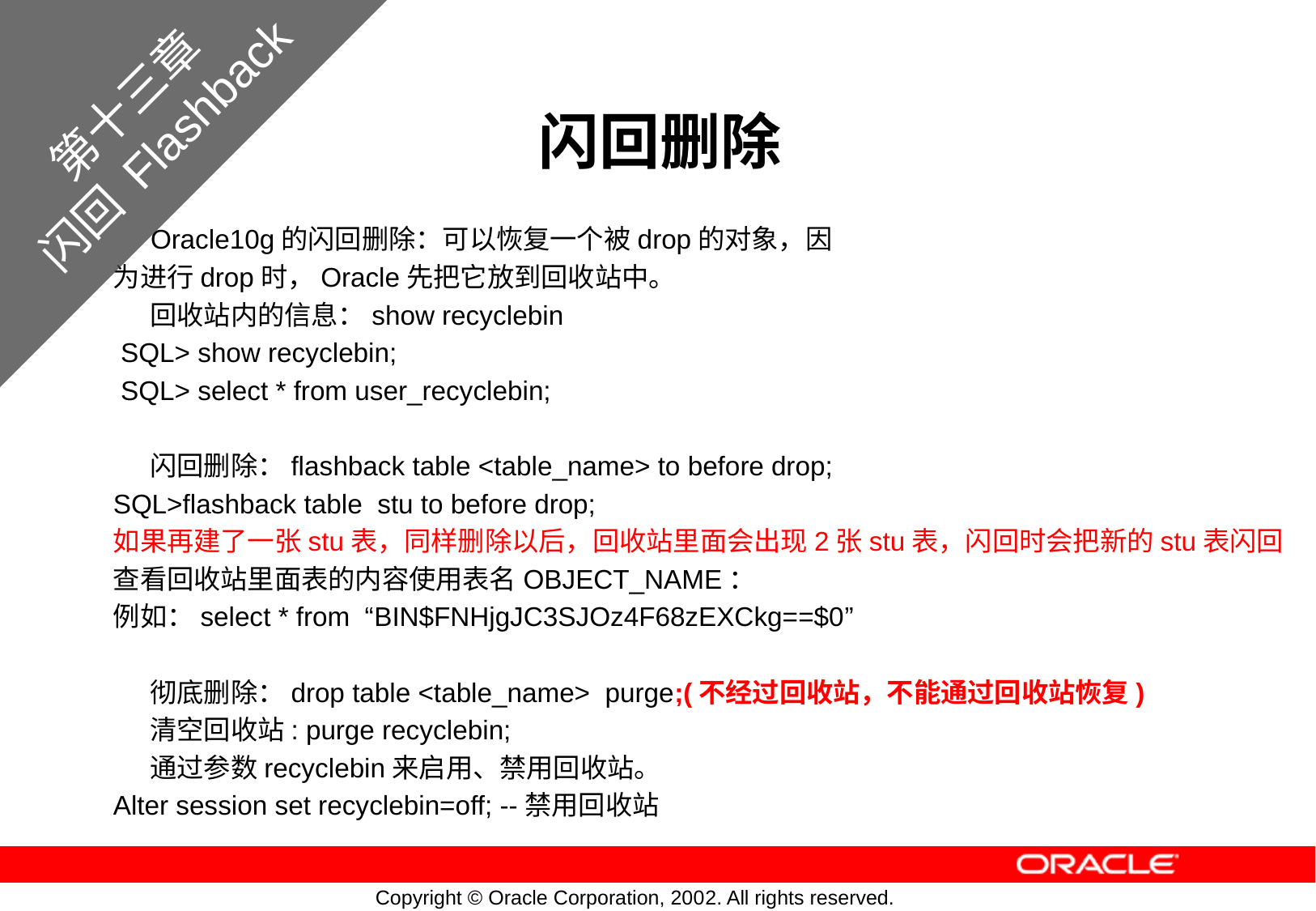

第十三章
闪回 Flashback
# 闪回删除
     Oracle10g的闪回删除：可以恢复一个被drop的对象，因
为进行drop时，Oracle先把它放到回收站中。
     回收站内的信息：show recyclebin
 SQL> show recyclebin;
 SQL> select * from user_recyclebin;

     闪回删除：flashback table <table_name> to before drop;
SQL>flashback table  stu to before drop;
如果再建了一张stu表，同样删除以后，回收站里面会出现2张stu表，闪回时会把新的stu表闪回
查看回收站里面表的内容使用表名OBJECT_NAME：
例如：select * from  “BIN$FNHjgJC3SJOz4F68zEXCkg==$0”

     彻底删除：drop table <table_name>  purge;(不经过回收站，不能通过回收站恢复)
     清空回收站: purge recyclebin;
     通过参数recyclebin来启用、禁用回收站。
Alter session set recyclebin=off; --禁用回收站